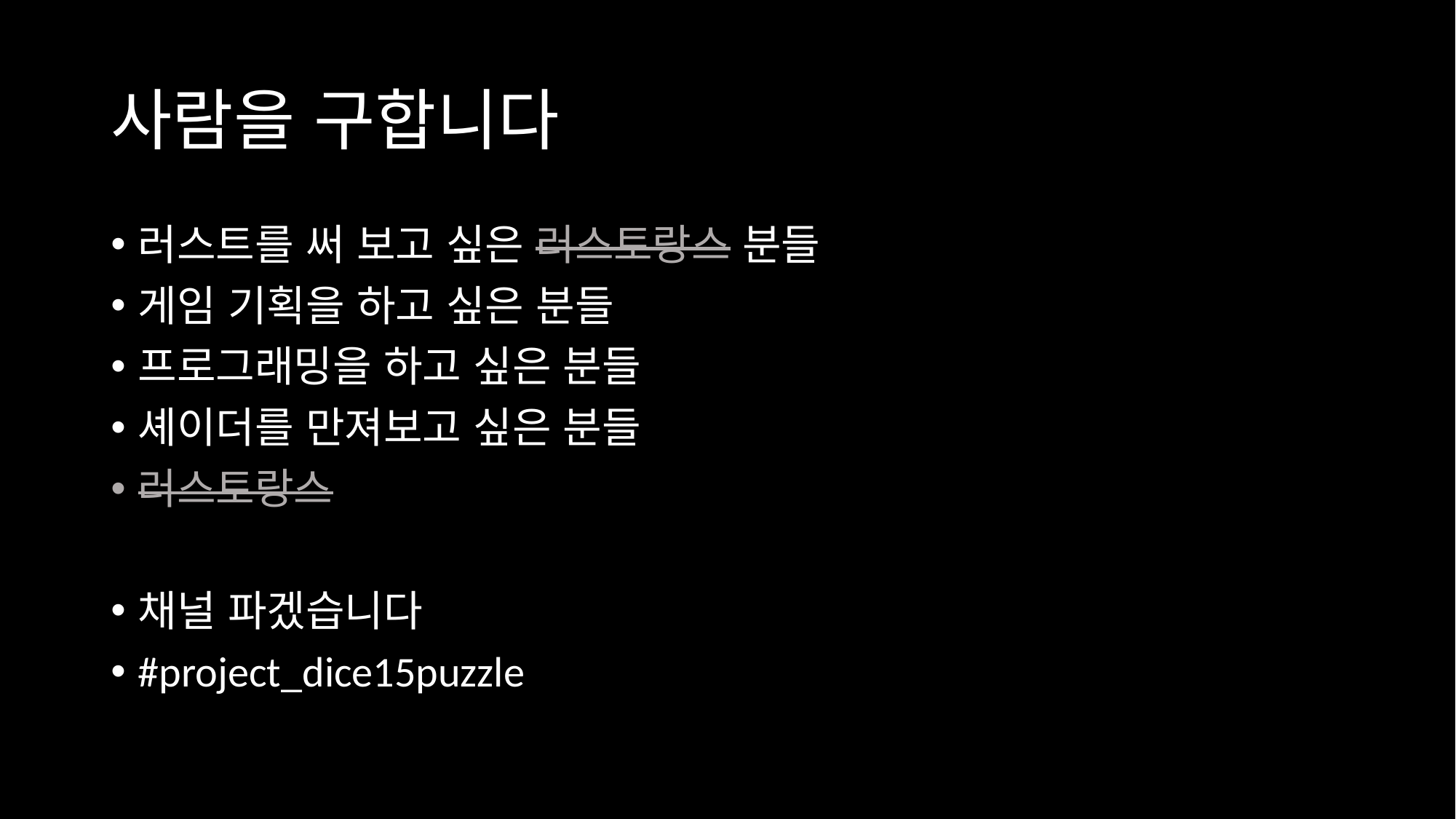

# 사람을 구합니다
러스트를 써 보고 싶은 러스토랑스 분들
게임 기획을 하고 싶은 분들
프로그래밍을 하고 싶은 분들
셰이더를 만져보고 싶은 분들
러스토랑스

채널 파겠습니다
#project_dice15puzzle